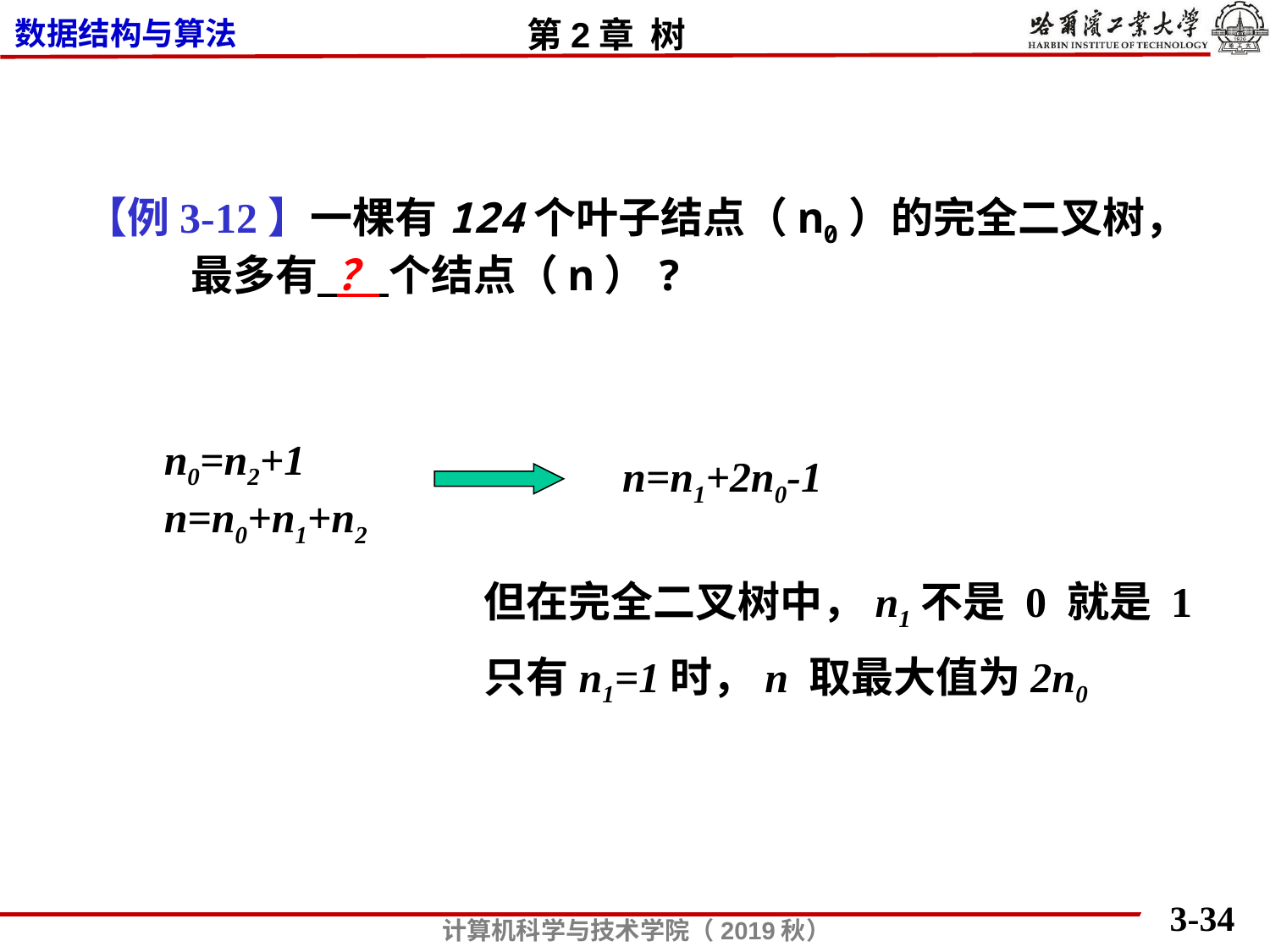

【例3-12】一棵有124个叶子结点（n0）的完全二叉树，
          最多有  ？ 个结点（n）?
n0=n2+1
n=n0+n1+n2
n=n1+2n0-1

但在完全二叉树中，n1不是 0 就是 1
只有n1=1时，n 取最大值为2n0